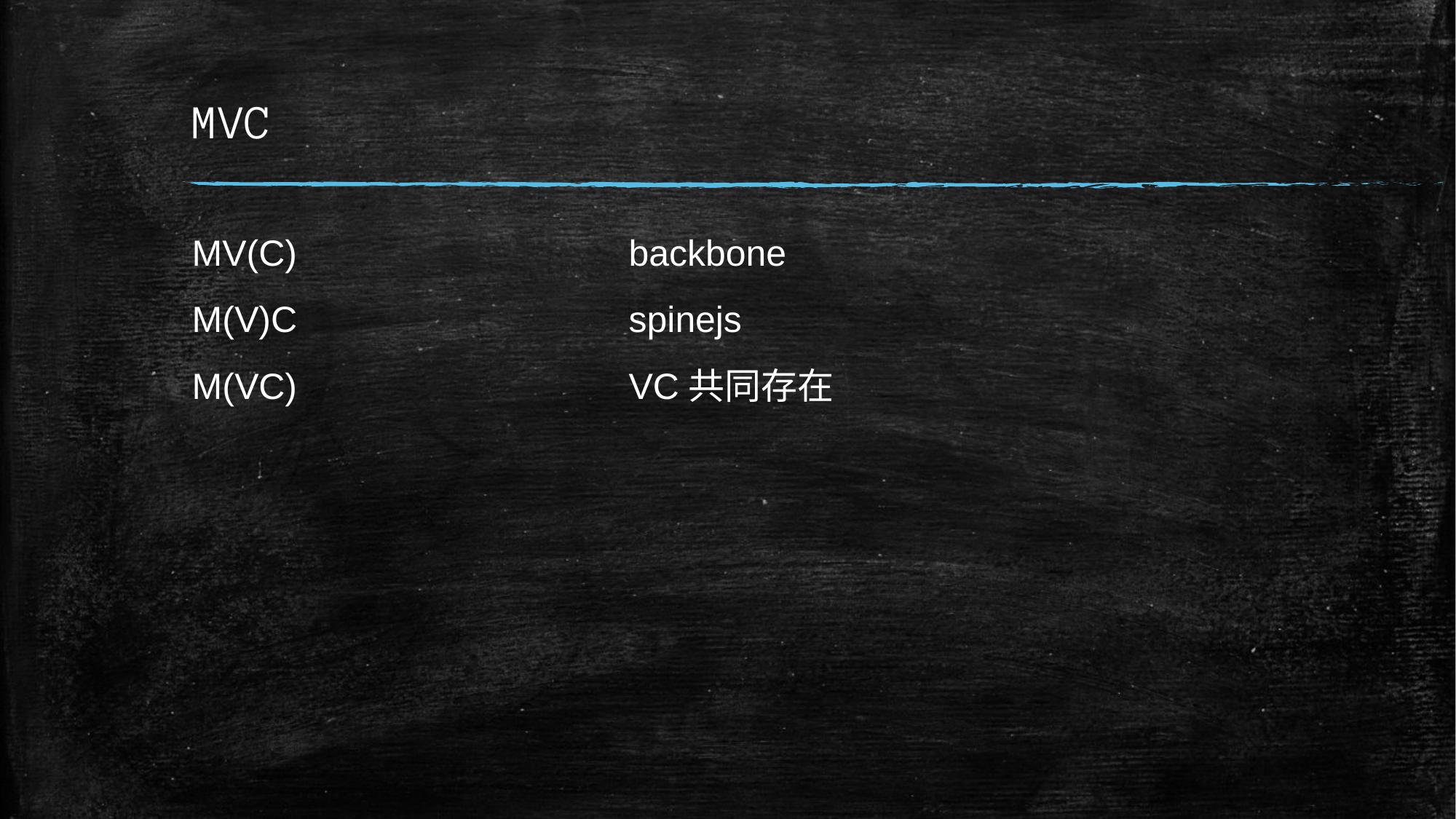

# MVC
MV(C)				backbone
M(V)C				spinejs
M(VC)				VC共同存在